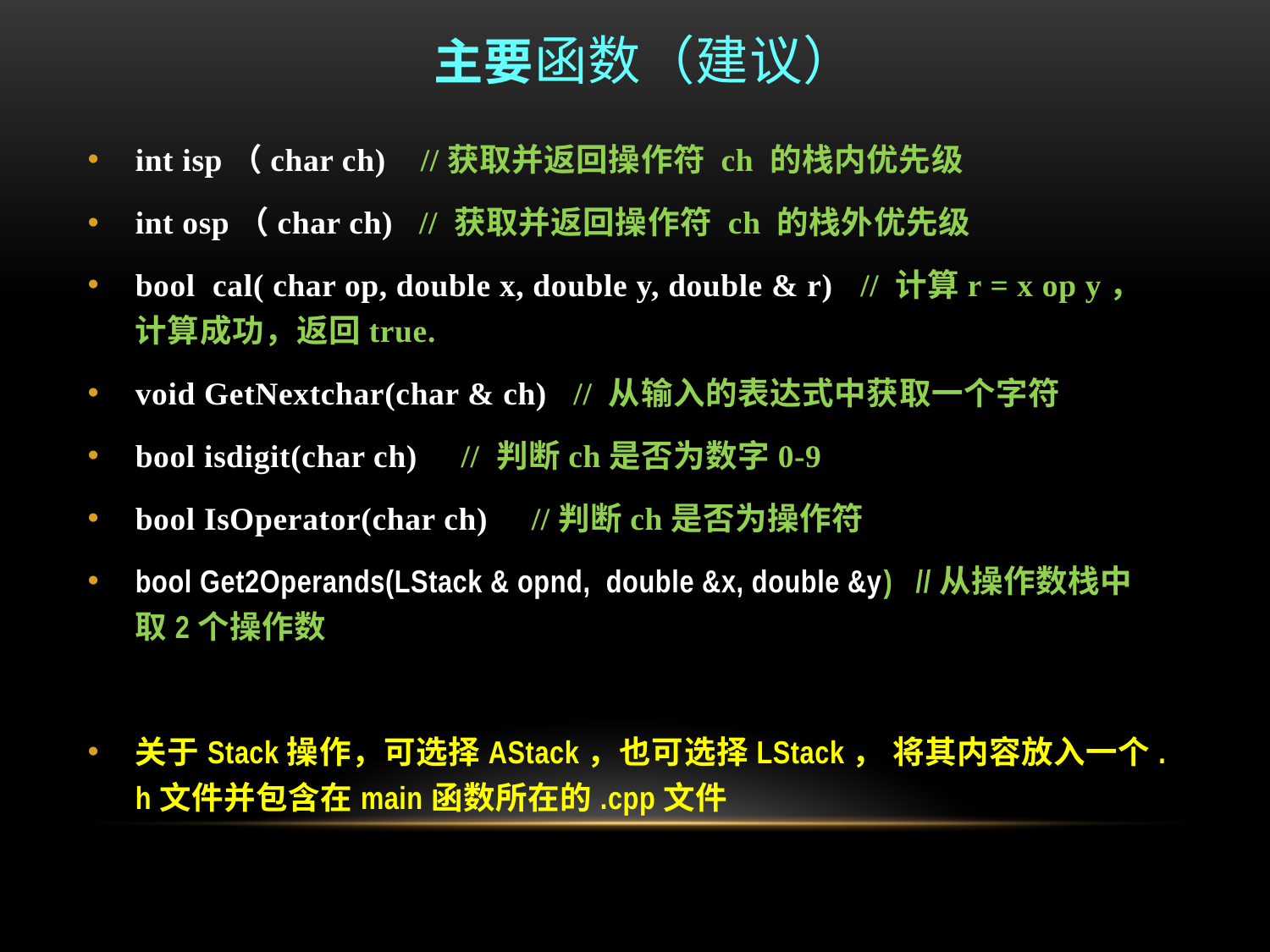

# 主要函数（建议）
int isp（char ch)    //获取并返回操作符 ch 的栈内优先级
int osp（char ch)   // 获取并返回操作符 ch 的栈外优先级
bool  cal( char op, double x, double y, double & r)   // 计算r = x op y， 计算成功，返回true.
void GetNextchar(char & ch)   // 从输入的表达式中获取一个字符
bool isdigit(char ch)     // 判断ch是否为数字0-9
bool IsOperator(char ch)     //判断ch是否为操作符
bool Get2Operands(LStack & opnd,  double &x, double &y)   //从操作数栈中取2个操作数

关于Stack操作，可选择AStack，也可选择LStack， 将其内容放入一个.h文件并包含在main函数所在的.cpp文件